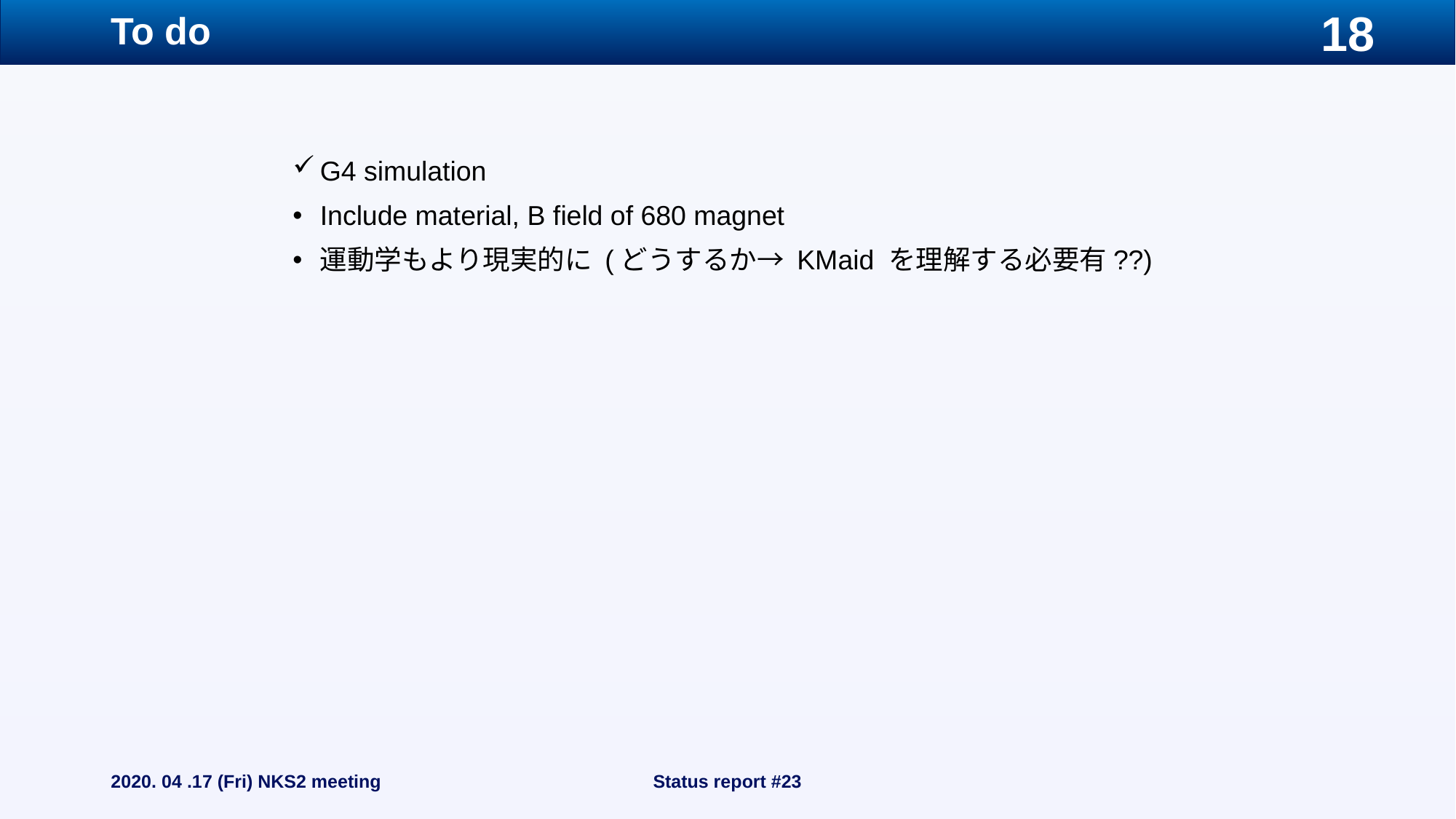

# To do
G4 simulation
Include material, B field of 680 magnet
運動学もより現実的に (どうするか→ KMaid を理解する必要有??)
2020. 04 .17 (Fri) NKS2 meeting
Status report #23